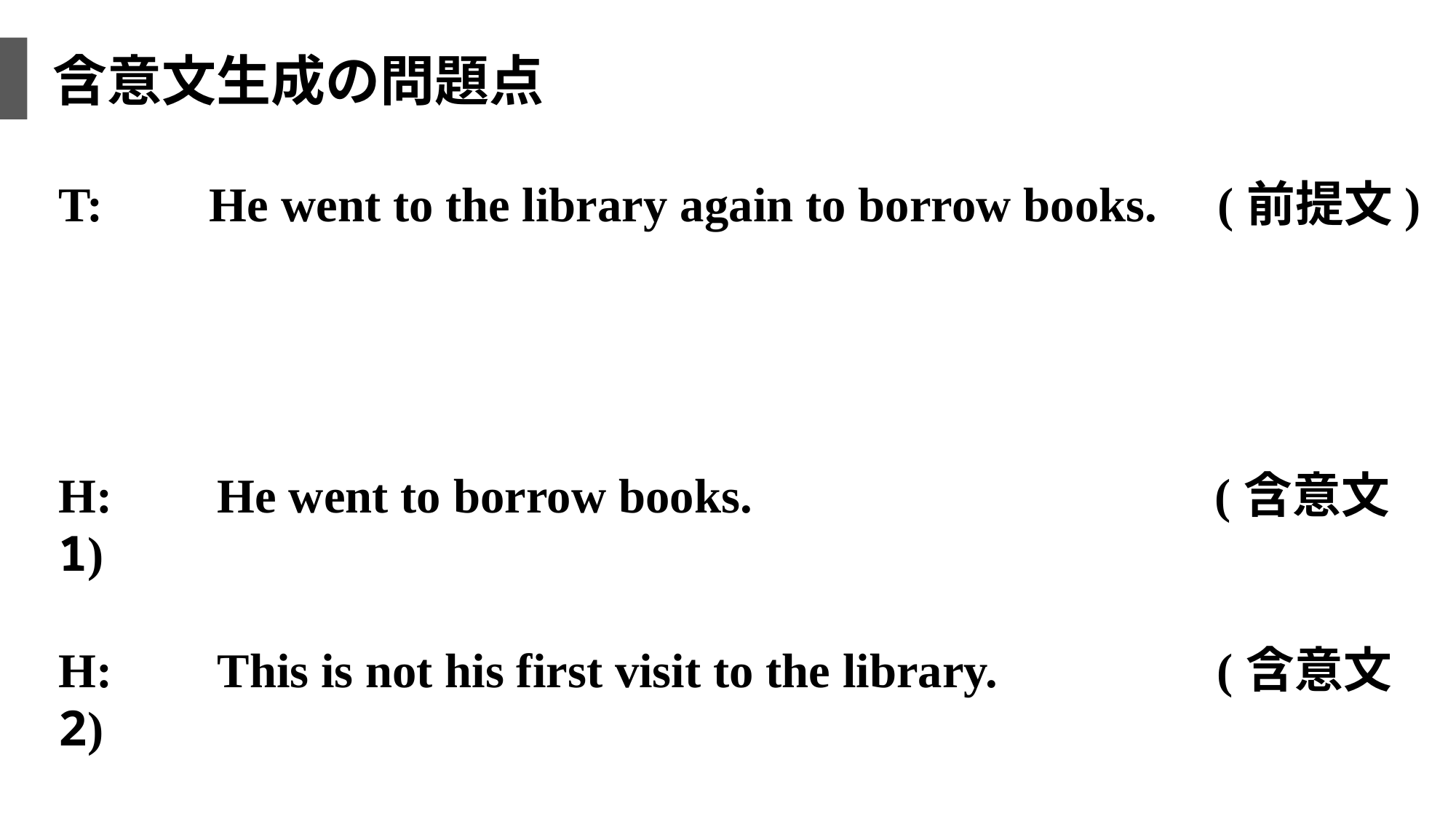

含意文生成の問題点
T:　   He went to the library again to borrow books.     (前提文)

H:　   He went to borrow books.                                      (含意文1)

H:　   This is not his first visit to the library.                  (含意文2)